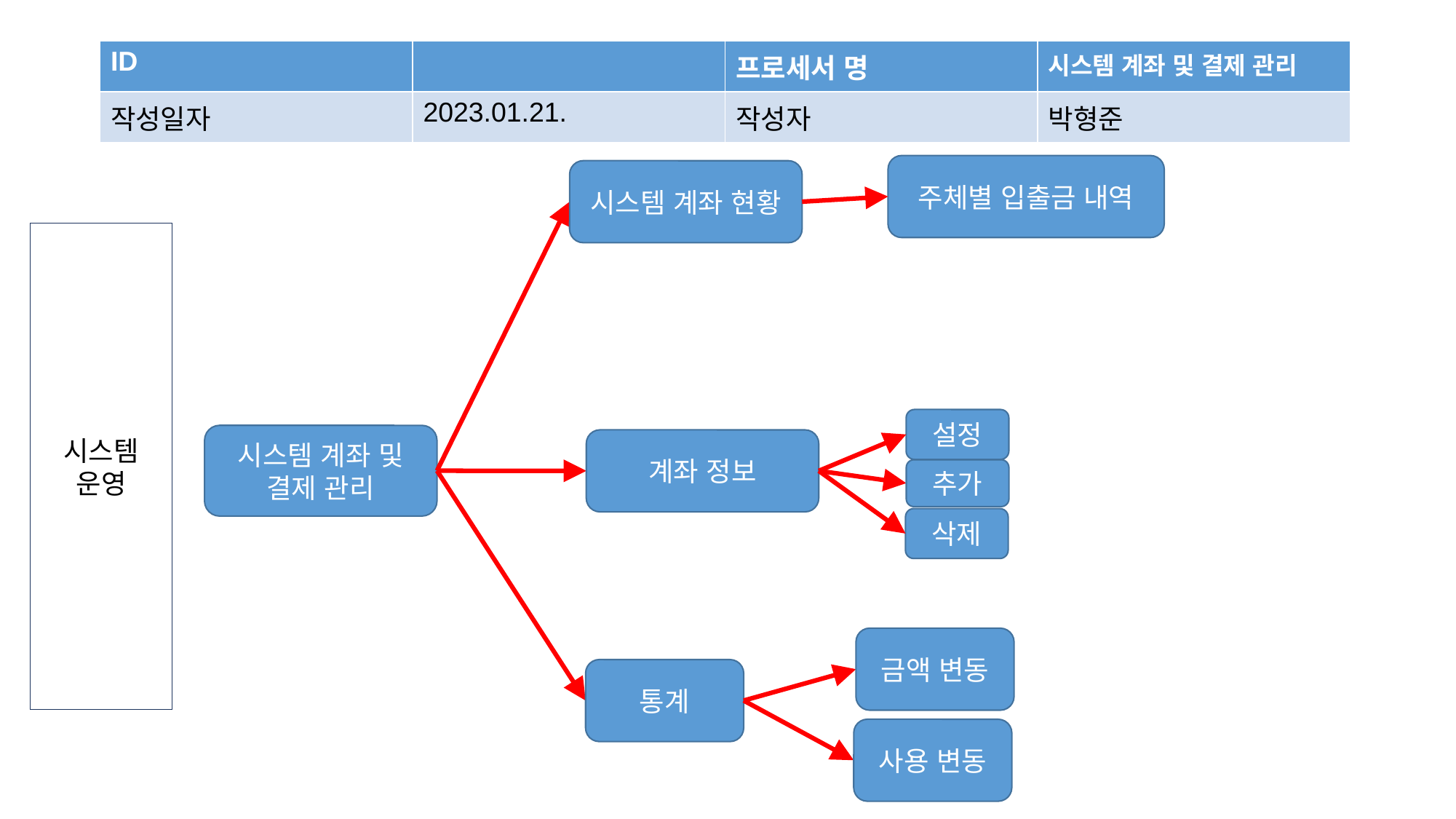

| ID |  | 프로세서 명 | 시스템 계좌 및 결제 관리 |
| --- | --- | --- | --- |
| 작성일자 | 2023.01.21. | 작성자 | 박형준 |
주체별 입출금 내역
시스템 계좌 현황
시스템
운영
설정
시스템 계좌 및 결제 관리
계좌 정보
추가
삭제
금액 변동
통계
사용 변동